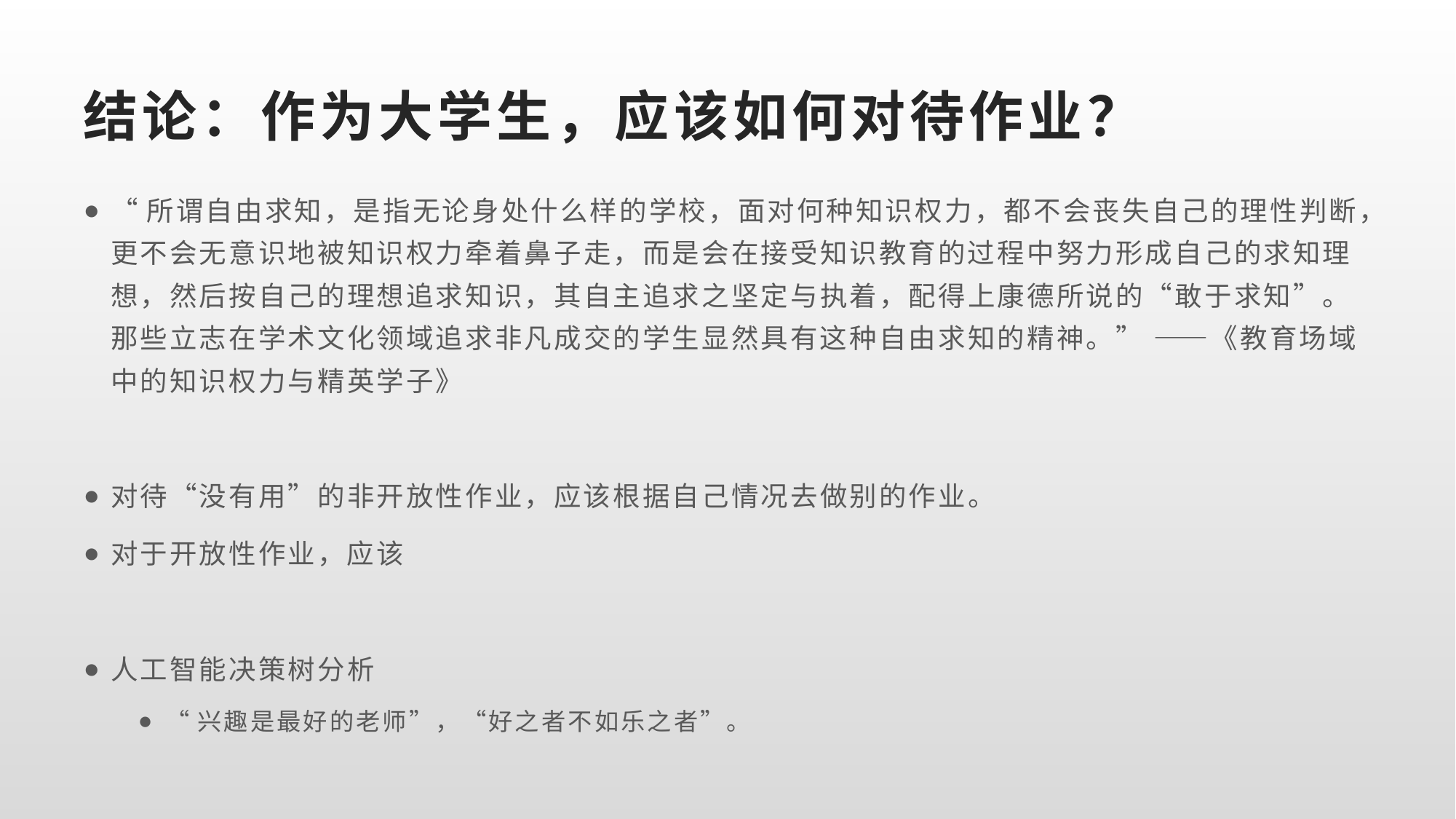

# 结论：作为大学生，应该如何对待作业？
“所谓自由求知，是指无论身处什么样的学校，面对何种知识权力，都不会丧失自己的理性判断，更不会无意识地被知识权力牵着鼻子走，而是会在接受知识教育的过程中努力形成自己的求知理想，然后按自己的理想追求知识，其自主追求之坚定与执着，配得上康德所说的“敢于求知”。那些立志在学术文化领域追求非凡成交的学生显然具有这种自由求知的精神。” ——《教育场域中的知识权力与精英学子》

对待“没有用”的非开放性作业，应该根据自己情况去做别的作业。
对于开放性作业，应该

人工智能决策树分析
“兴趣是最好的老师”，“好之者不如乐之者”。